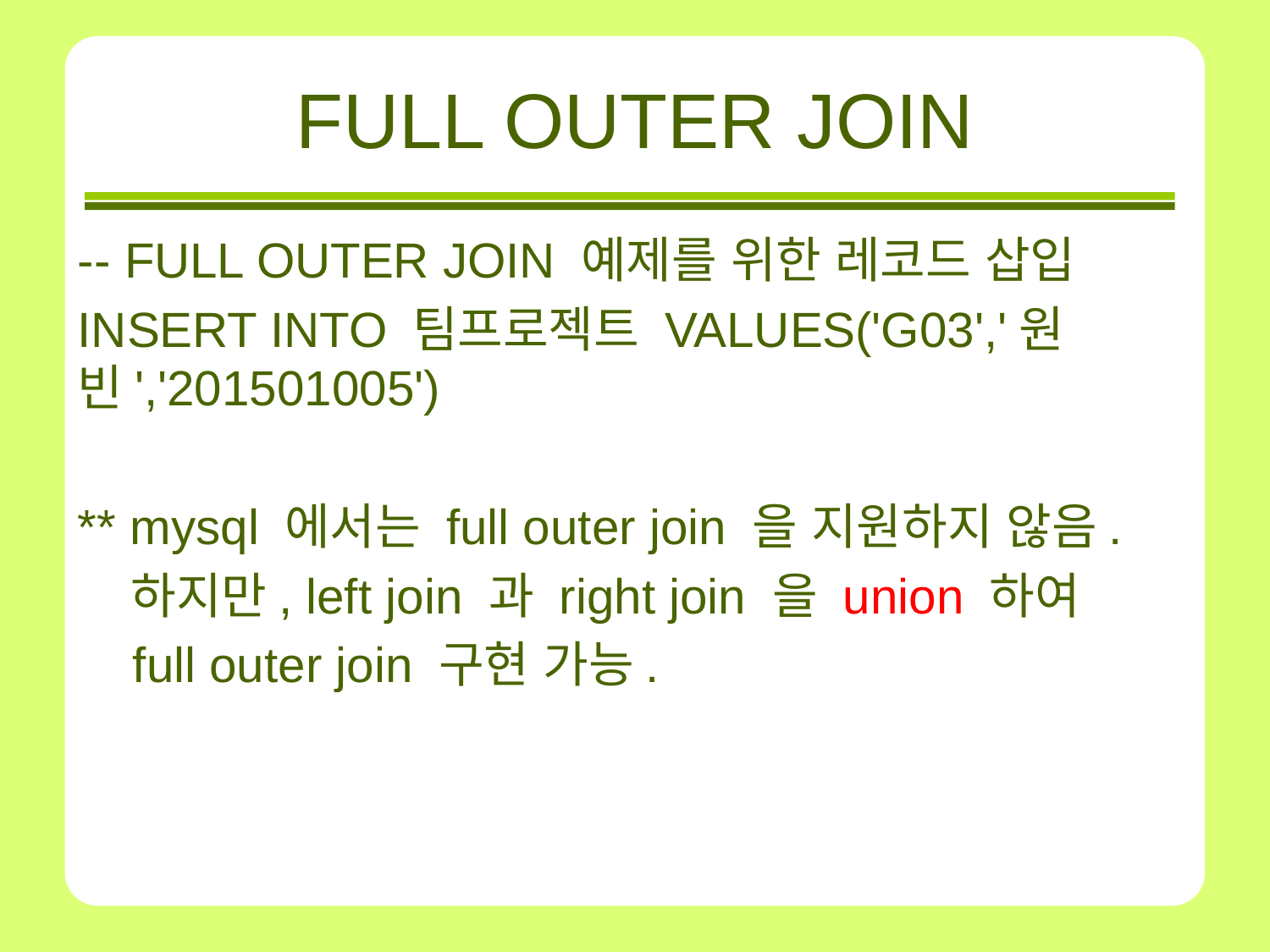

# FULL OUTER JOIN
-- FULL OUTER JOIN 예제를 위한 레코드 삽입
INSERT INTO 팀프로젝트 VALUES('G03','원빈','201501005')

** mysql 에서는 full outer join 을 지원하지 않음.
   하지만, left join 과 right join 을 union 하여
    full outer join 구현 가능.